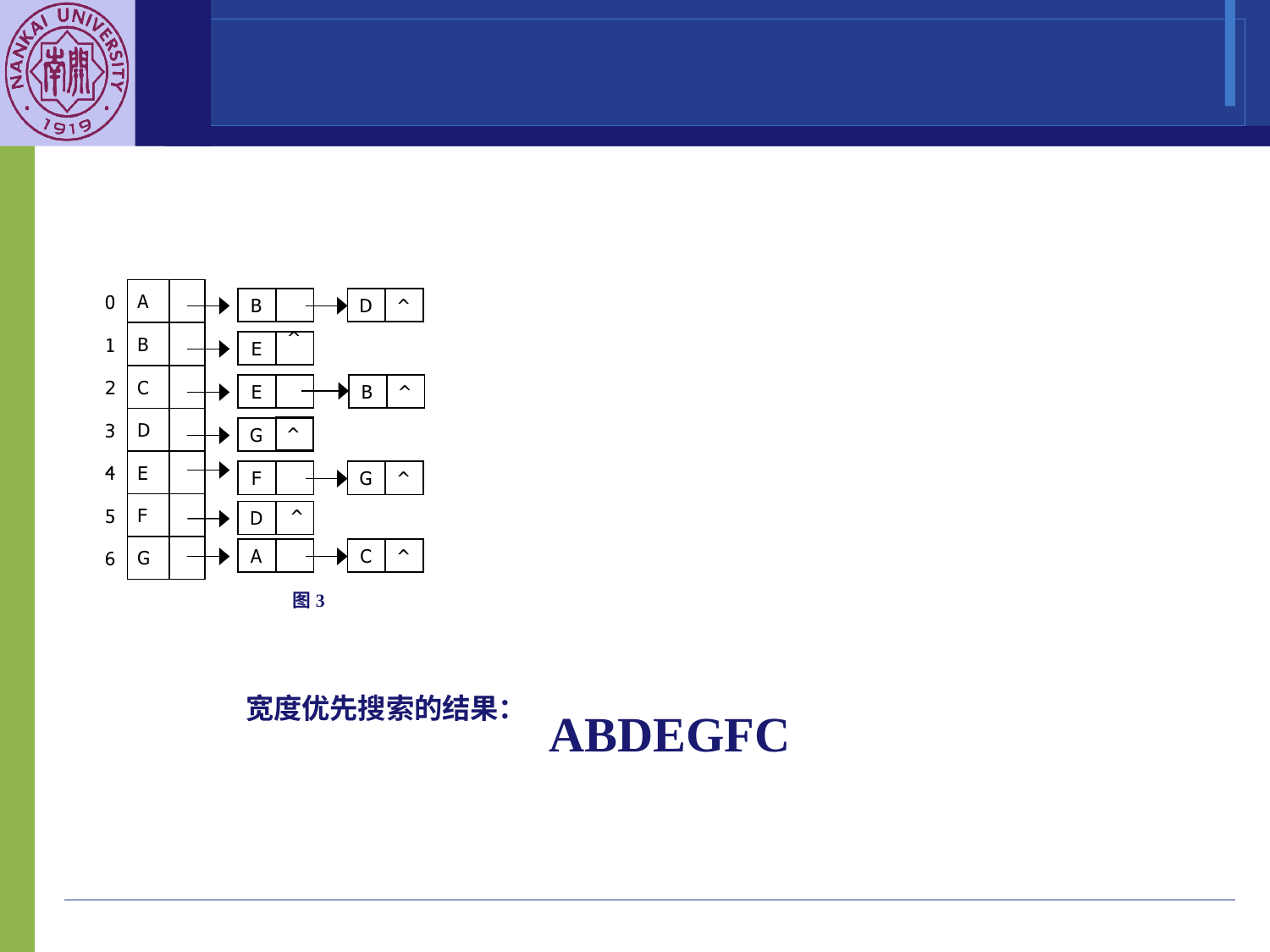

#

A

0
B

D
^
B

1
E
^

C

2
E

B
^
D

3
^
G

E

4
F

G
^
F

^
5
D

G

A

C
^
6
图3
宽度优先搜索的结果：
ABDEGFC
41